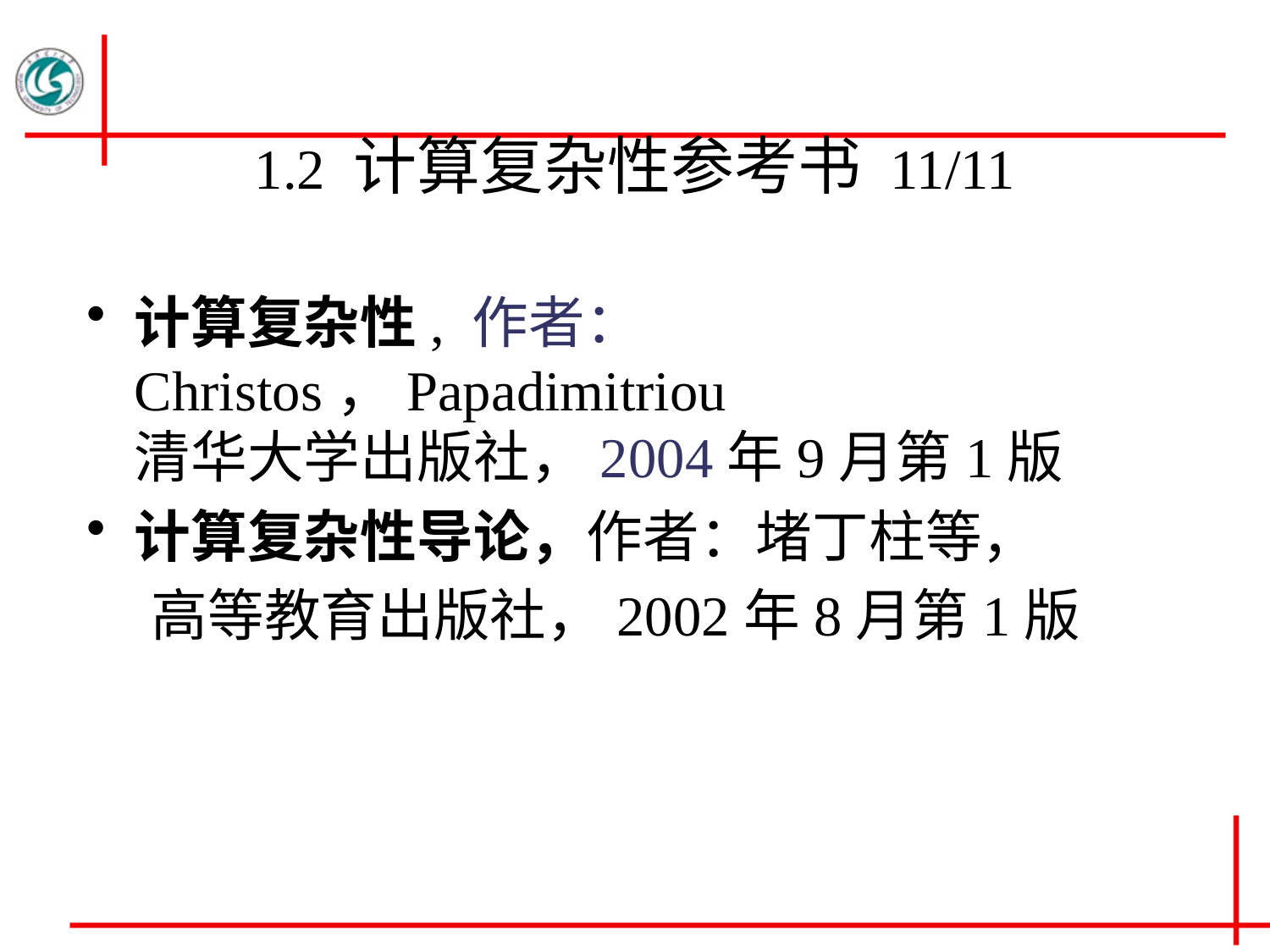

# 1.2 计算复杂性参考书 11/11
计算复杂性, 作者：Christos，Papadimitriou
清华大学出版社，2004年9月第1版
计算复杂性导论，作者：堵丁柱等，
    高等教育出版社，2002年8月第1版
21